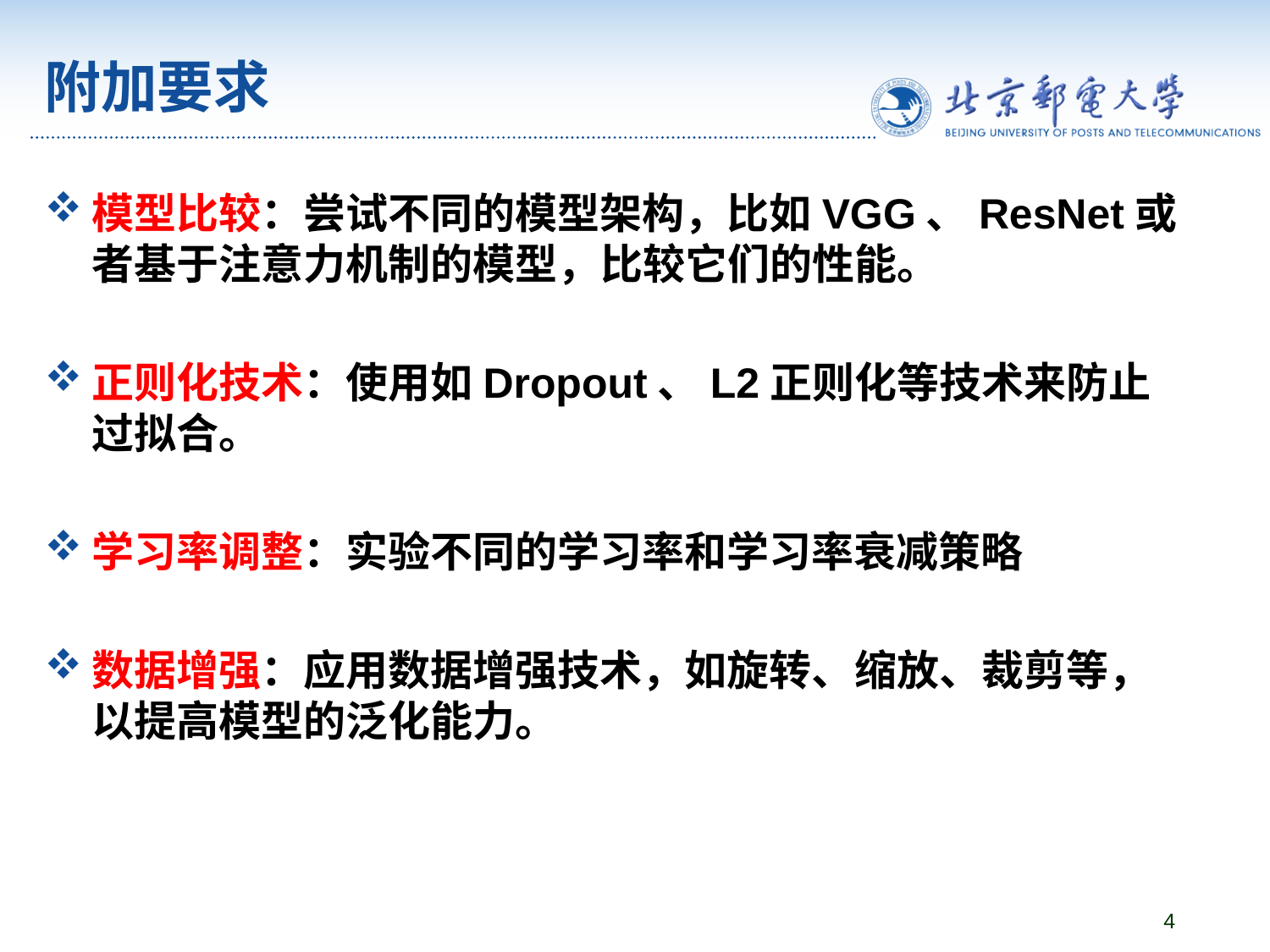

# 附加要求
模型比较：尝试不同的模型架构，比如VGG、ResNet或者基于注意力机制的模型，比较它们的性能。

正则化技术：使用如Dropout、L2正则化等技术来防止过拟合。

学习率调整：实验不同的学习率和学习率衰减策略

数据增强：应用数据增强技术，如旋转、缩放、裁剪等，以提高模型的泛化能力。
4